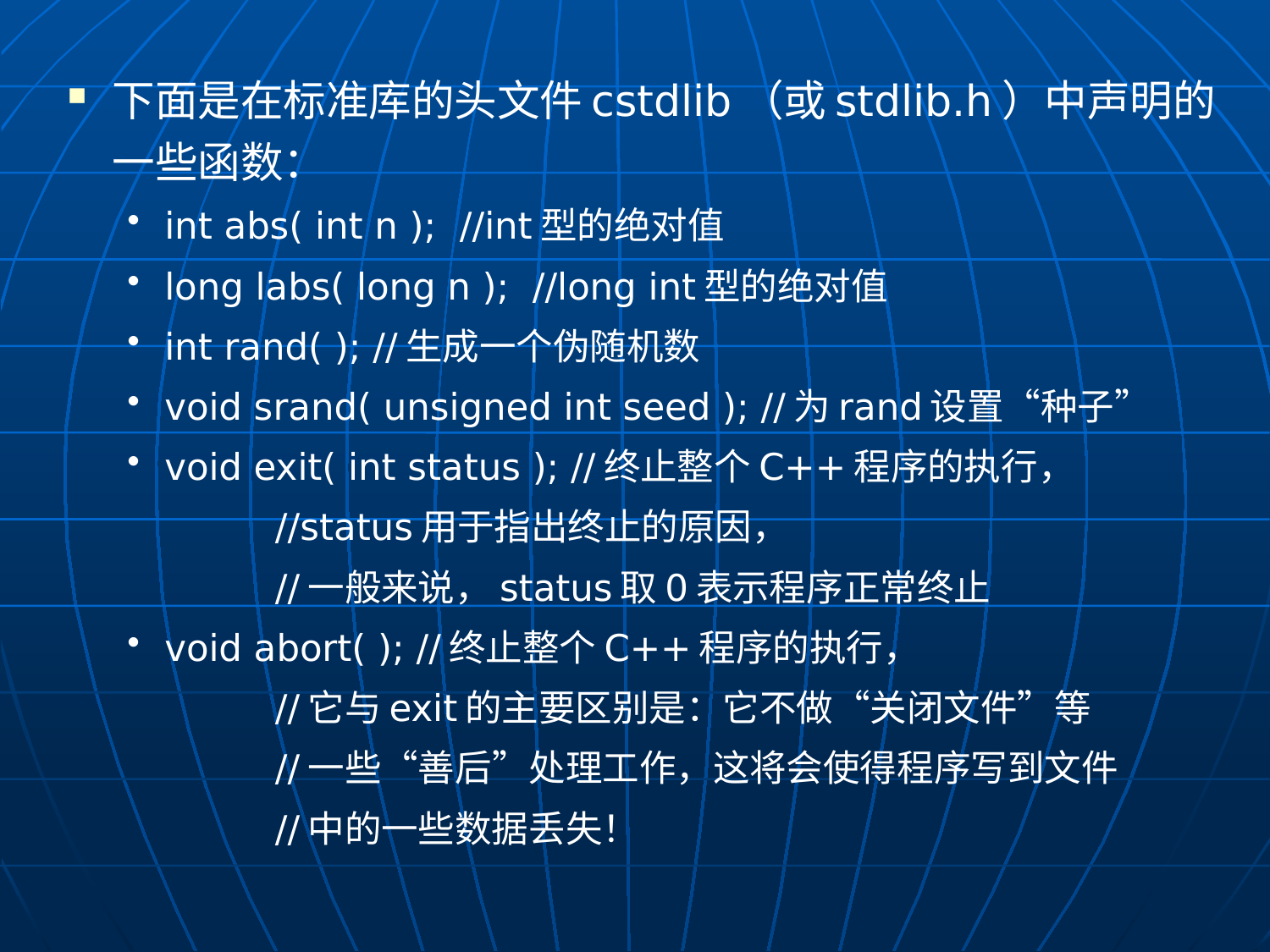

下面是在标准库的头文件cstdlib（或stdlib.h）中声明的一些函数：
int abs( int n );  //int型的绝对值
long labs( long n );  //long int型的绝对值
int rand( ); //生成一个伪随机数
void srand( unsigned int seed ); //为rand设置“种子”
void exit( int status ); //终止整个C++程序的执行，
		     	//status用于指出终止的原因，
  		     	//一般来说，status取0表示程序正常终止
void abort( ); //终止整个C++程序的执行，
       	//它与exit的主要区别是：它不做“关闭文件”等
       	//一些“善后”处理工作，这将会使得程序写到文件
       	//中的一些数据丢失！